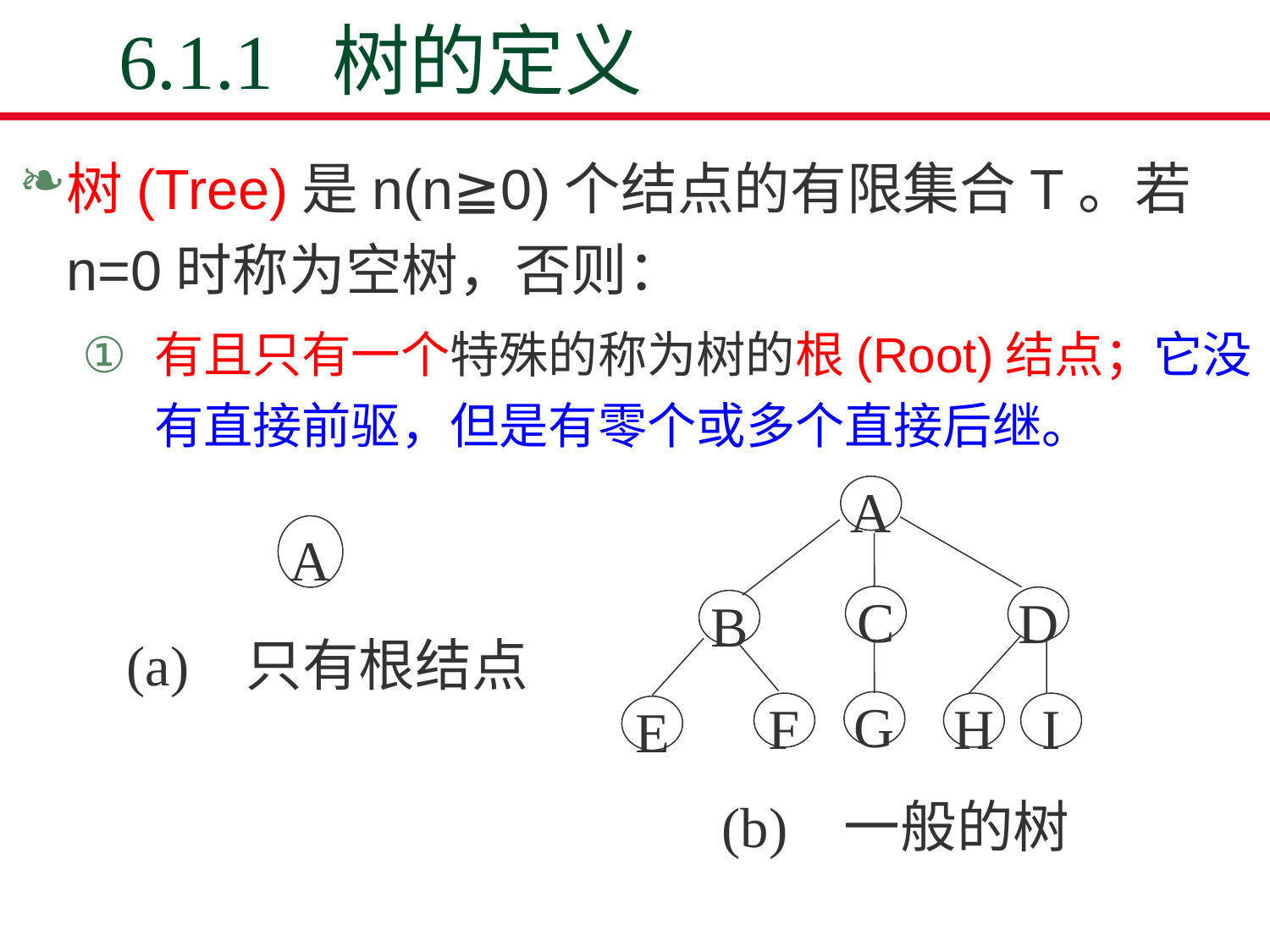

# 6.1.1  树的定义

树(Tree)是n(n≧0)个结点的有限集合T。若n=0时称为空树，否则：
有且只有一个特殊的称为树的根(Root)结点；它没有直接前驱，但是有零个或多个直接后继。
A

C
D
B

G
F
H
I
E
(b)   一般的树
A
(a)   只有根结点